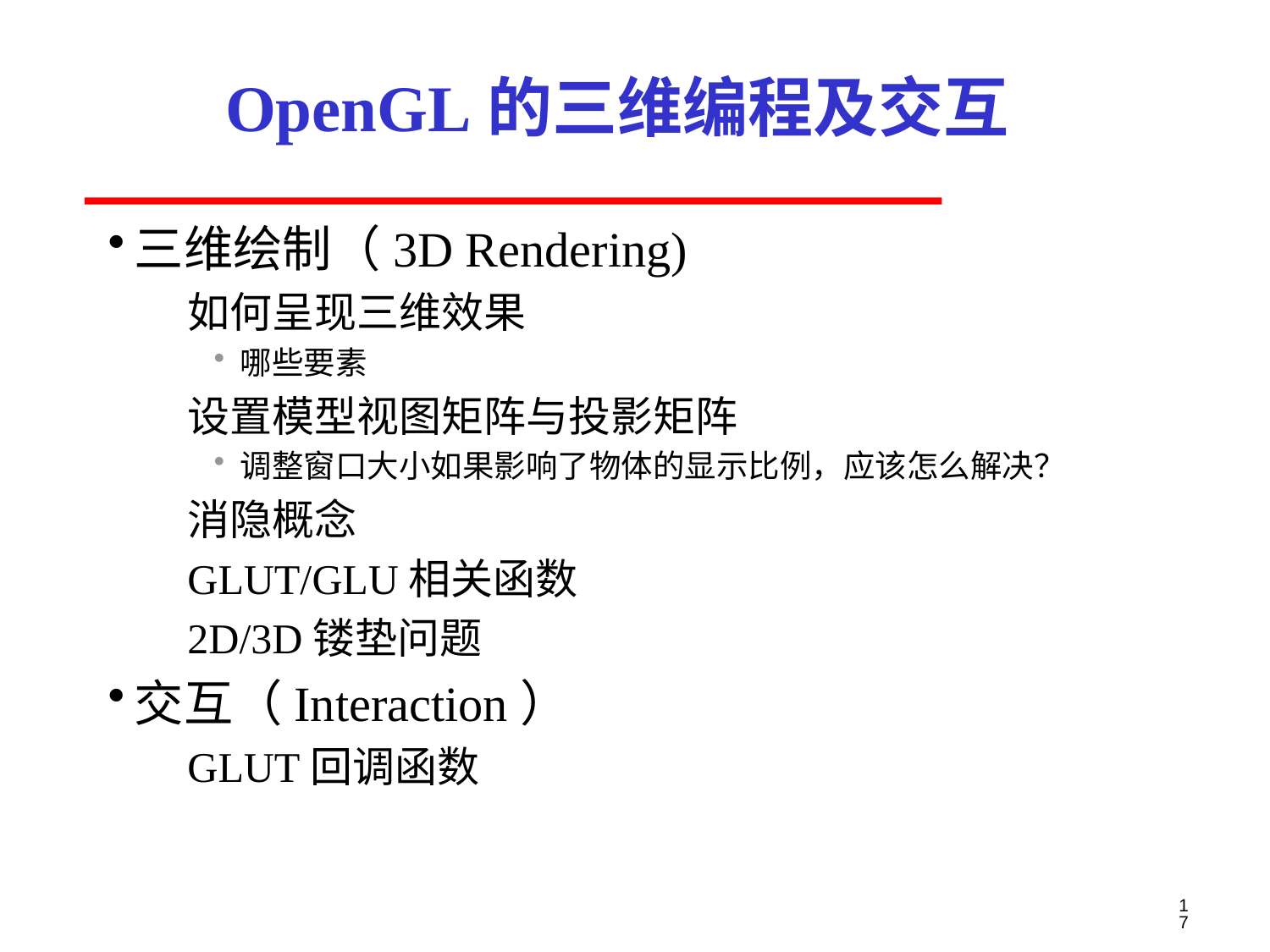

# OpenGL的三维编程及交互
三维绘制（3D Rendering)
如何呈现三维效果
哪些要素
设置模型视图矩阵与投影矩阵
调整窗口大小如果影响了物体的显示比例，应该怎么解决？
消隐概念
GLUT/GLU相关函数
2D/3D镂垫问题
交互（Interaction）
GLUT回调函数

17